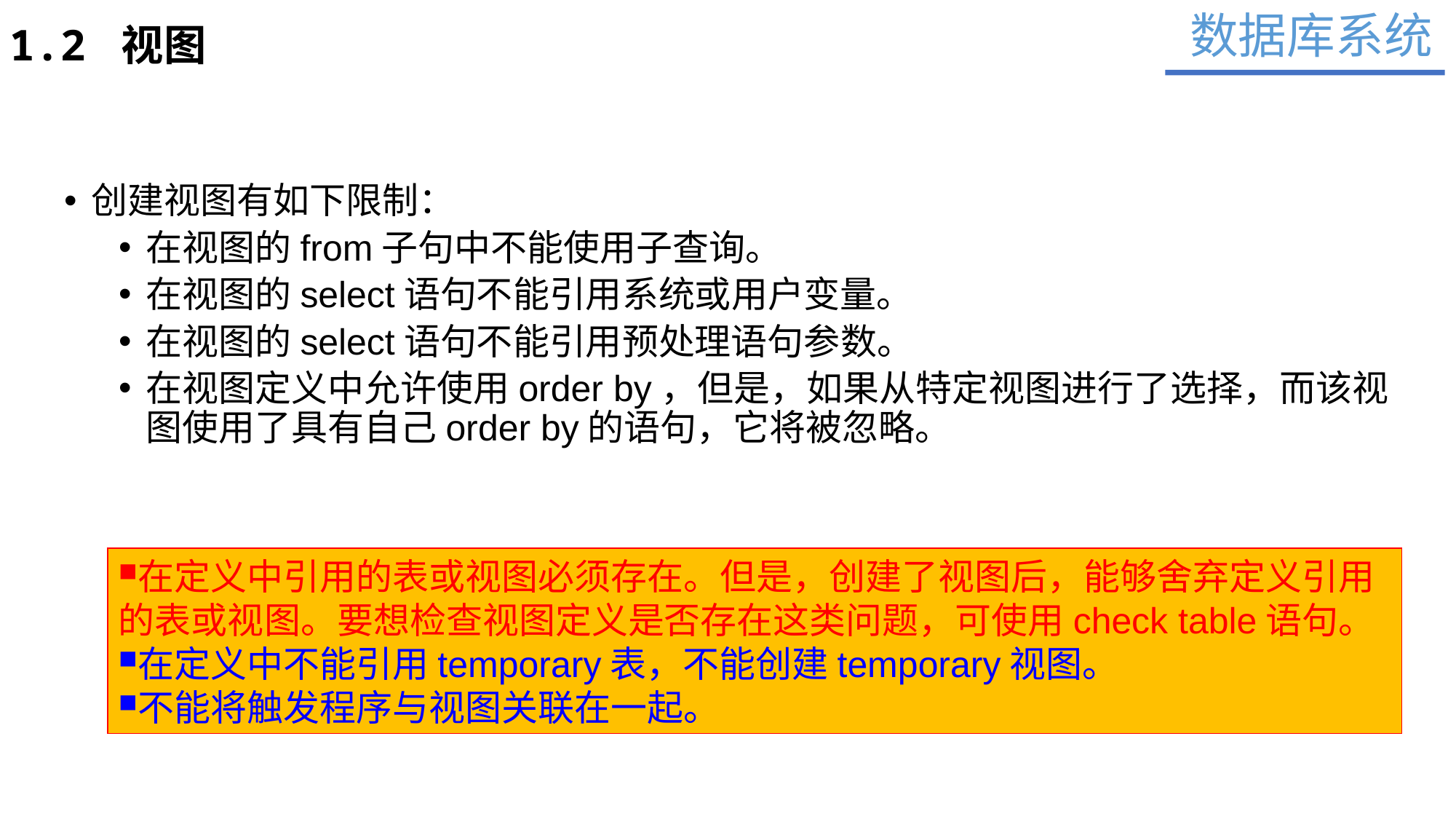

数据库系统
1.2 视图

创建视图有如下限制：
在视图的from子句中不能使用子查询。
在视图的select语句不能引用系统或用户变量。
在视图的select语句不能引用预处理语句参数。
在视图定义中允许使用order by，但是，如果从特定视图进行了选择，而该视图使用了具有自己order by的语句，它将被忽略。
在定义中引用的表或视图必须存在。但是，创建了视图后，能够舍弃定义引用的表或视图。要想检查视图定义是否存在这类问题，可使用check table语句。
在定义中不能引用temporary表，不能创建temporary视图。
不能将触发程序与视图关联在一起。